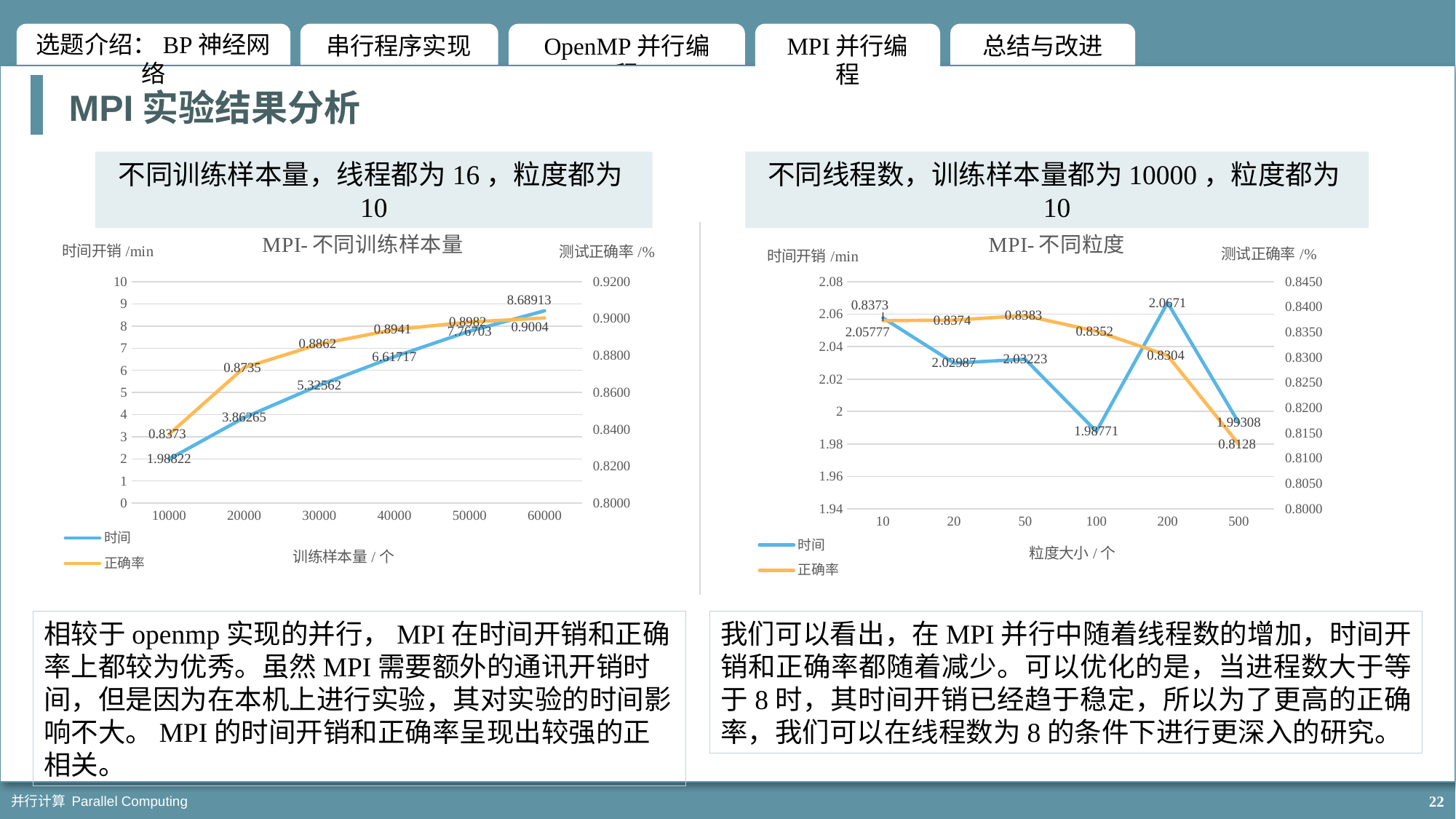

MPI实验结果分析
不同训练样本量，线程都为16，粒度都为10
不同线程数，训练样本量都为10000，粒度都为10

### Chart: MPI-不同训练样本量

| Category | 时间 | 正确率 |
|---|---|---|
| 10000 | 1.98822 | 0.8373 |
| 20000 | 3.86265 | 0.8735 |
| 30000 | 5.32562 | 0.8862 |
| 40000 | 6.61717 | 0.8941 |
| 50000 | 7.76703 | 0.8982 |
| 60000 | 8.68913 | 0.9004 |

### Chart: MPI-不同粒度

| Category | 时间 | 正确率 |
|---|---|---|
| 10 | 2.05777 | 0.8373 |
| 20 | 2.02987 | 0.8374 |
| 50 | 2.03223 | 0.8383 |
| 100 | 1.98771 | 0.8352 |
| 200 | 2.0671 | 0.8304 |
| 500 | 1.99308 | 0.8128 |
我们可以看出，在MPI并行中随着线程数的增加，时间开销和正确率都随着减少。可以优化的是，当进程数大于等于8时，其时间开销已经趋于稳定，所以为了更高的正确率，我们可以在线程数为8的条件下进行更深入的研究。
相较于openmp实现的并行，MPI在时间开销和正确率上都较为优秀。虽然MPI需要额外的通讯开销时间，但是因为在本机上进行实验，其对实验的时间影响不大。MPI的时间开销和正确率呈现出较强的正相关。
并行计算 Parallel Computing
22